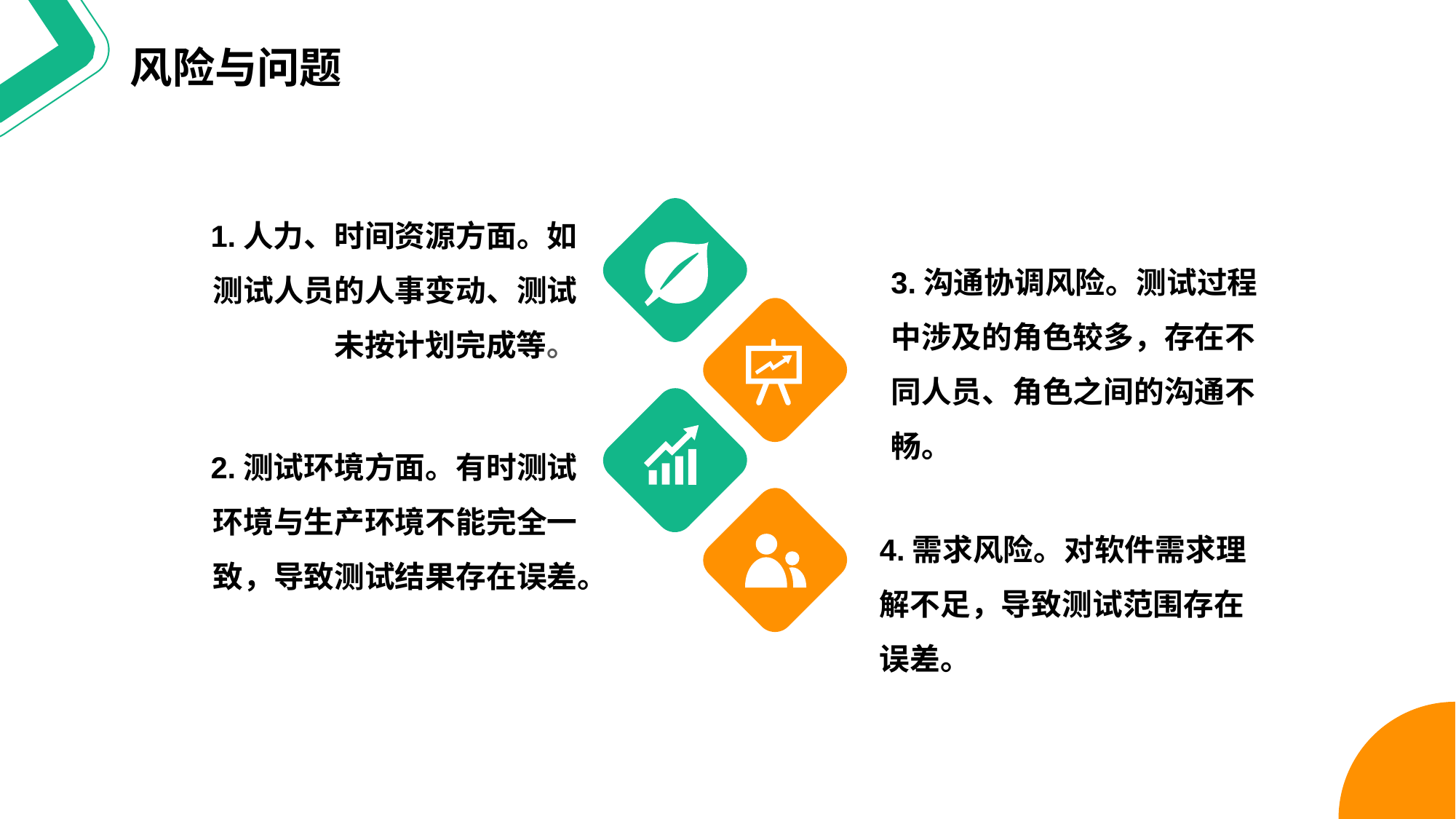

风险与问题
1.人力、时间资源方面。如测试人员的人事变动、测试未按计划完成等。

3.沟通协调风险。测试过程中涉及的角色较多，存在不同人员、角色之间的沟通不畅。

2.测试环境方面。有时测试环境与生产环境不能完全一致，导致测试结果存在误差。

4.需求风险。对软件需求理解不足，导致测试范围存在误差。